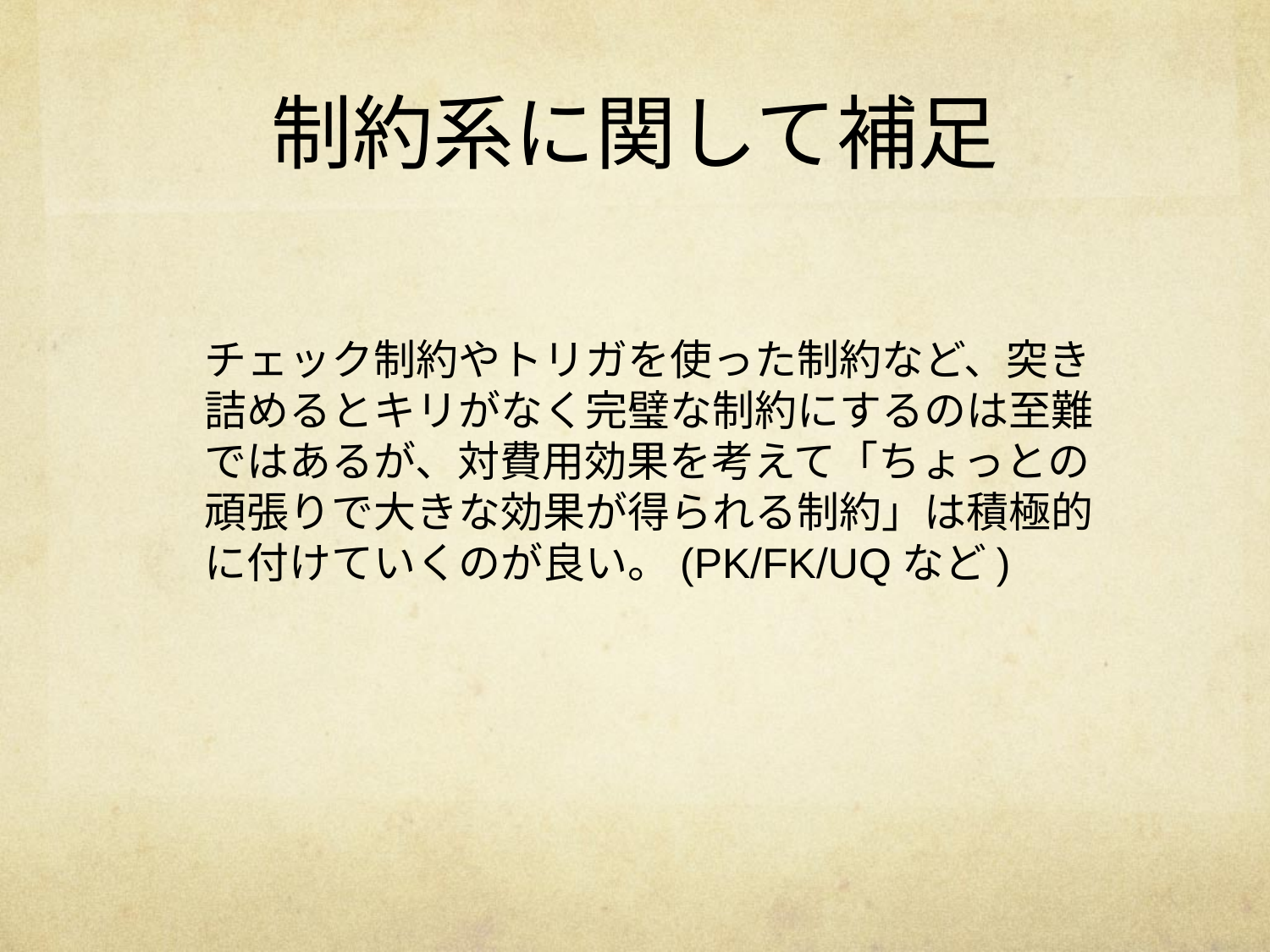

# 制約系に関して補足

	チェック制約やトリガを使った制約など、突き詰めるとキリがなく完璧な制約にするのは至難ではあるが、対費用効果を考えて「ちょっとの頑張りで大きな効果が得られる制約」は積極的に付けていくのが良い。(PK/FK/UQなど)